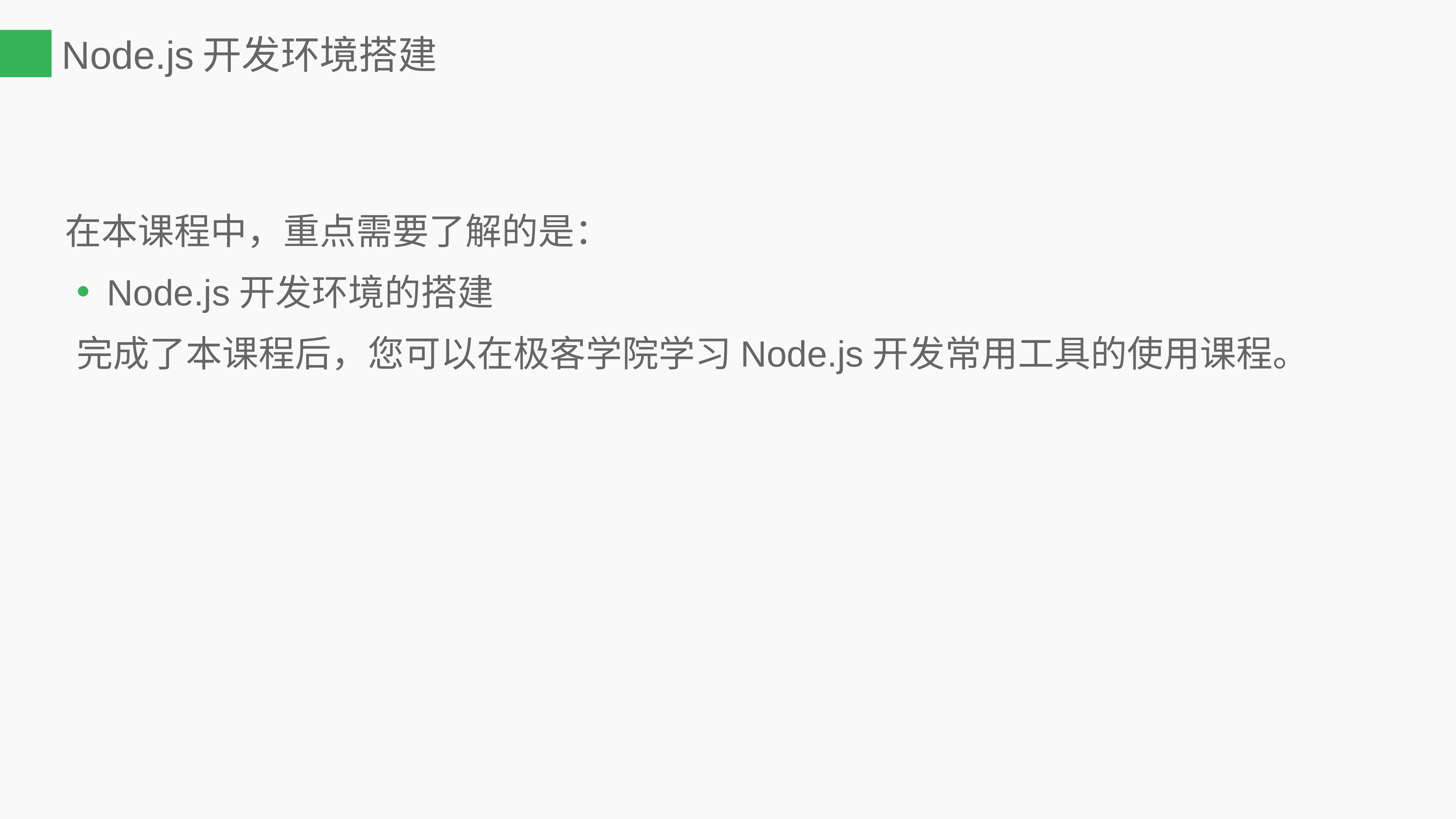

# Node.js开发环境搭建
在本课程中，重点需要了解的是：
Node.js开发环境的搭建
完成了本课程后，您可以在极客学院学习Node.js开发常用工具的使用课程。